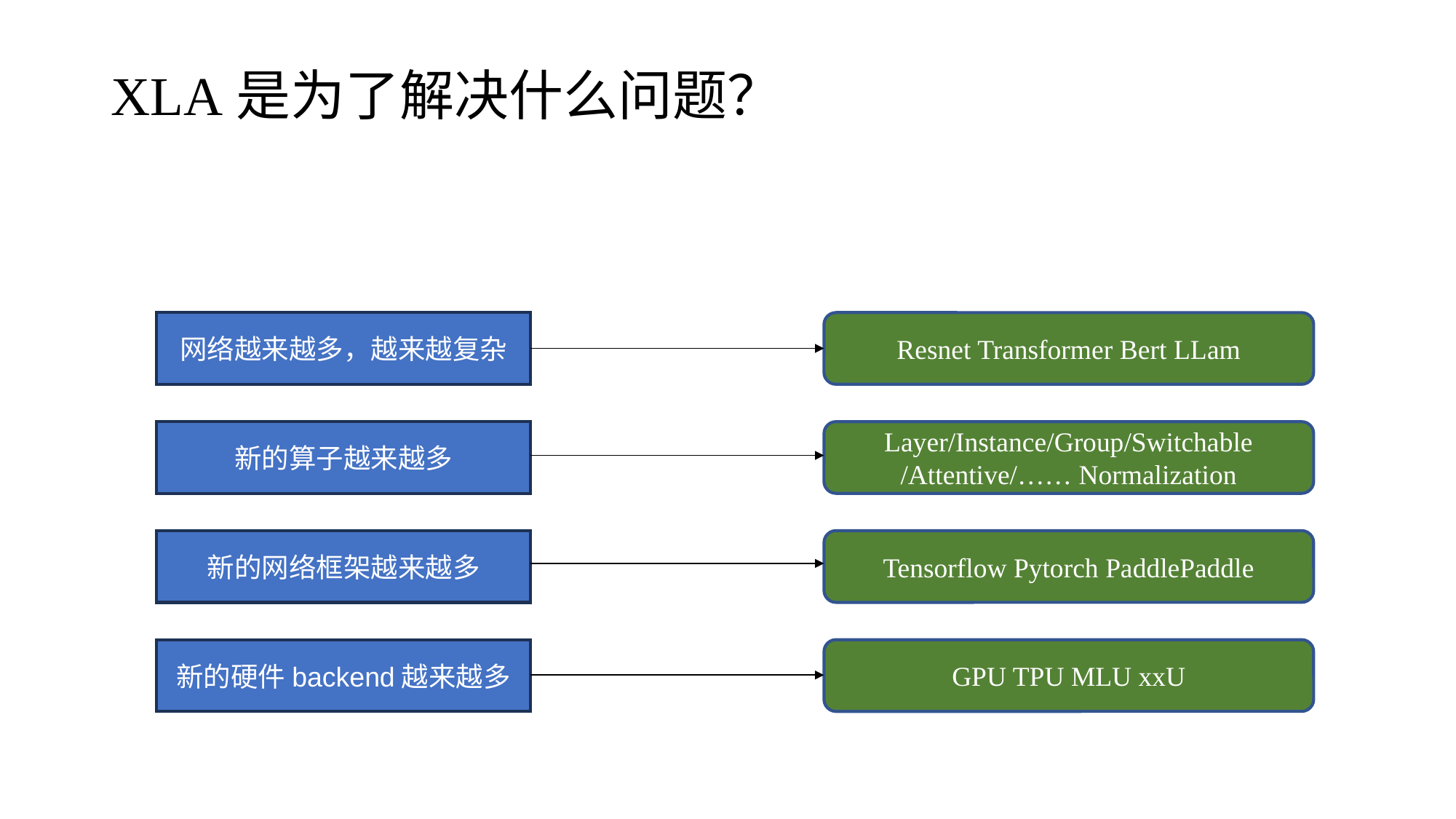

XLA是为了解决什么问题？

网络越来越多，越来越复杂
Resnet Transformer Bert LLam
新的算子越来越多
Layer/Instance/Group/Switchable /Attentive/…… Normalization
Tensorflow Pytorch PaddlePaddle
新的网络框架越来越多
GPU TPU MLU xxU
新的硬件backend越来越多